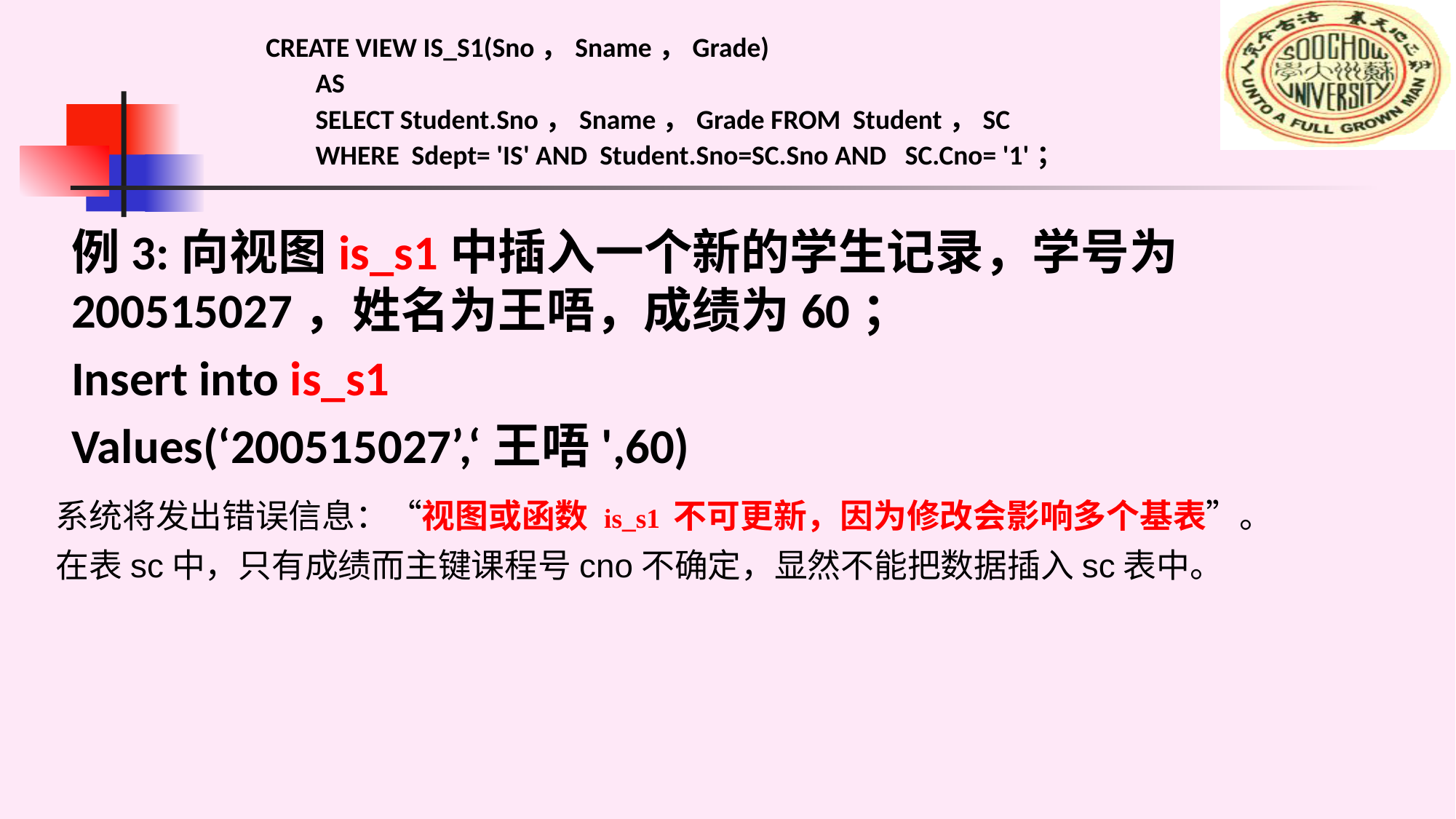

CREATE VIEW IS_S1(Sno，Sname，Grade)
        AS
        SELECT Student.Sno，Sname，Grade FROM  Student，SC
        WHERE  Sdept= 'IS' AND  Student.Sno=SC.Sno AND   SC.Cno= '1'；
例3:向视图is_s1中插入一个新的学生记录，学号为200515027，姓名为王唔，成绩为60；
Insert into is_s1
Values(‘200515027’,‘王唔',60)
系统将发出错误信息：“视图或函数 is_s1 不可更新，因为修改会影响多个基表”。在表sc中，只有成绩而主键课程号cno不确定，显然不能把数据插入sc表中。